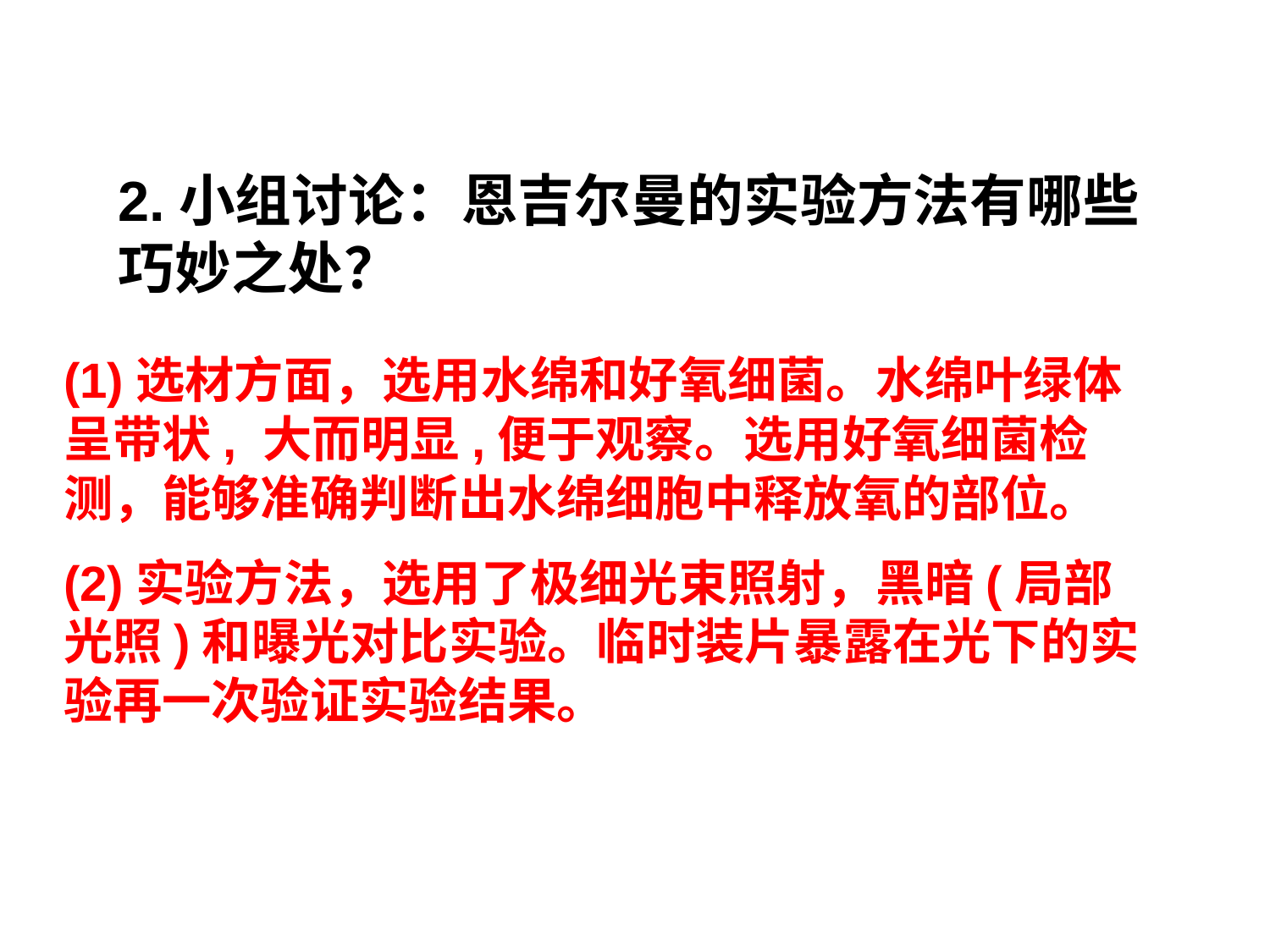

2.小组讨论：恩吉尔曼的实验方法有哪些巧妙之处？
(1)选材方面，选用水绵和好氧细菌。水绵叶绿体呈带状, 大而明显,便于观察。选用好氧细菌检测，能够准确判断出水绵细胞中释放氧的部位。
(2)实验方法，选用了极细光束照射，黑暗(局部光照)和曝光对比实验。临时装片暴露在光下的实验再一次验证实验结果。